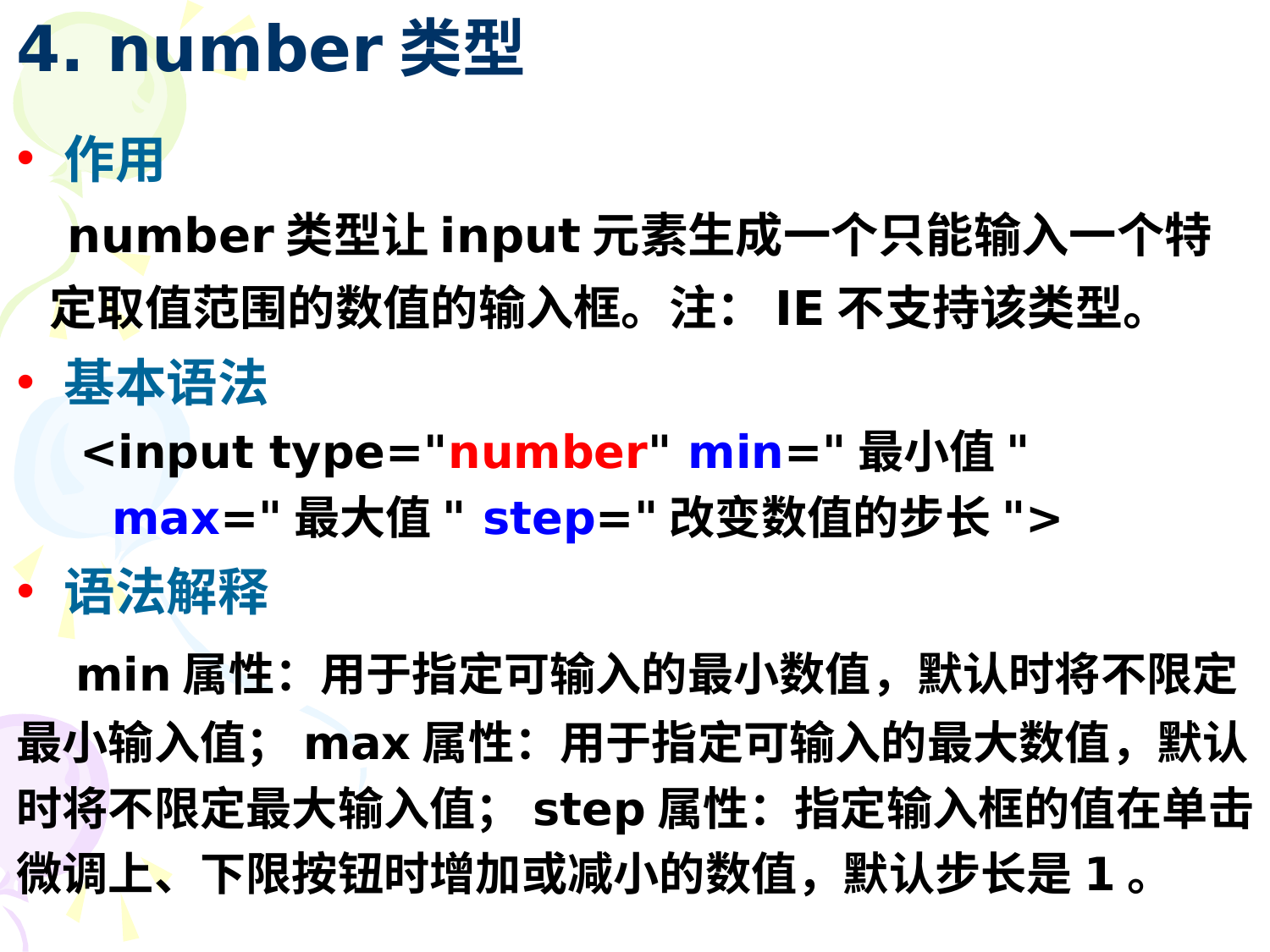

4. number类型
作用
   number类型让input元素生成一个只能输入一个特
  定取值范围的数值的输入框。注：IE不支持该类型。
基本语法
<input type="number" min="最小值"
  max="最大值" step="改变数值的步长">
语法解释
   min属性：用于指定可输入的最小数值，默认时将不限定最小输入值；max属性：用于指定可输入的最大数值，默认时将不限定最大输入值；step属性：指定输入框的值在单击微调上、下限按钮时增加或减小的数值，默认步长是1。